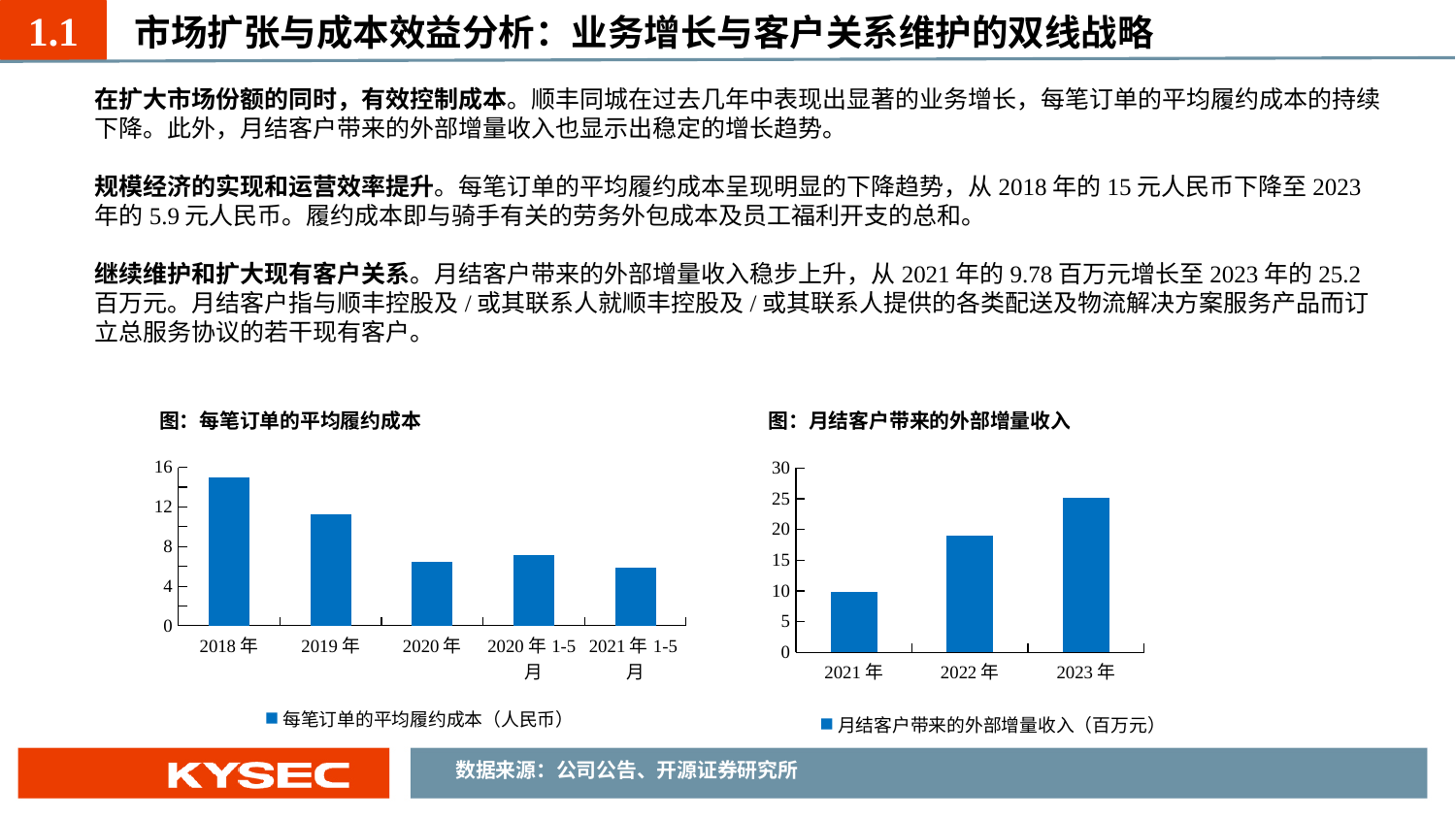

1.1
市场扩张与成本效益分析：业务增长与客户关系维护的双线战略
在扩大市场份额的同时，有效控制成本。顺丰同城在过去几年中表现出显著的业务增长，每笔订单的平均履约成本的持续下降。此外，月结客户带来的外部增量收入也显示出稳定的增长趋势。

规模经济的实现和运营效率提升。每笔订单的平均履约成本呈现明显的下降趋势，从2018年的15元人民币下降至2023年的5.9元人民币。履约成本即与骑手有关的劳务外包成本及员工福利开支的总和。

继续维护和扩大现有客户关系。月结客户带来的外部增量收入稳步上升，从2021年的9.78百万元增长至2023年的25.2百万元。月结客户指与顺丰控股及/或其联系人就顺丰控股及/或其联系人提供的各类配送及物流解决方案服务产品而订立总服务协议的若干现有客户。

图：每笔订单的平均履约成本
图：月结客户带来的外部增量收入

### Chart

| Category | 月结客户带来的外部增量收入（百万元） |
|---|---|
| 2021年 | 9.78 |
| 2022年 | 19.0 |
| 2023年 | 25.2 |

### Chart

| Category | 每笔订单的平均履约成本（人民币） |
|---|---|
| 2018年 | 15.0 |
| 2019年 | 11.3 |
| 2020年 | 6.5 |
| 2020年1-5月 | 7.1 |
| 2021年1-5月 | 5.9 |
数据来源：公司公告、开源证券研究所